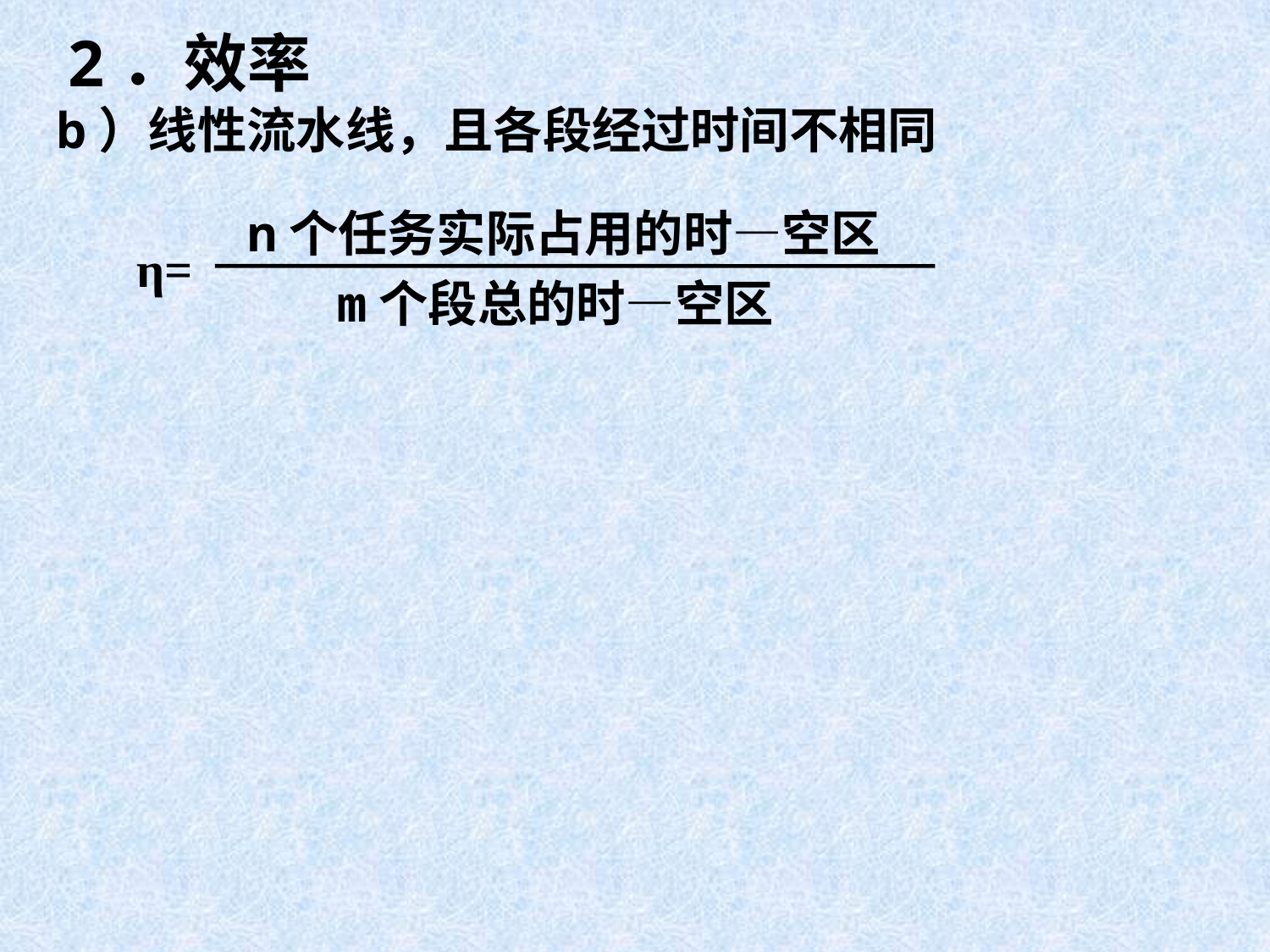

2．效率
b）线性流水线，且各段经过时间不相同
n个任务实际占用的时—空区
η=

m个段总的时—空区